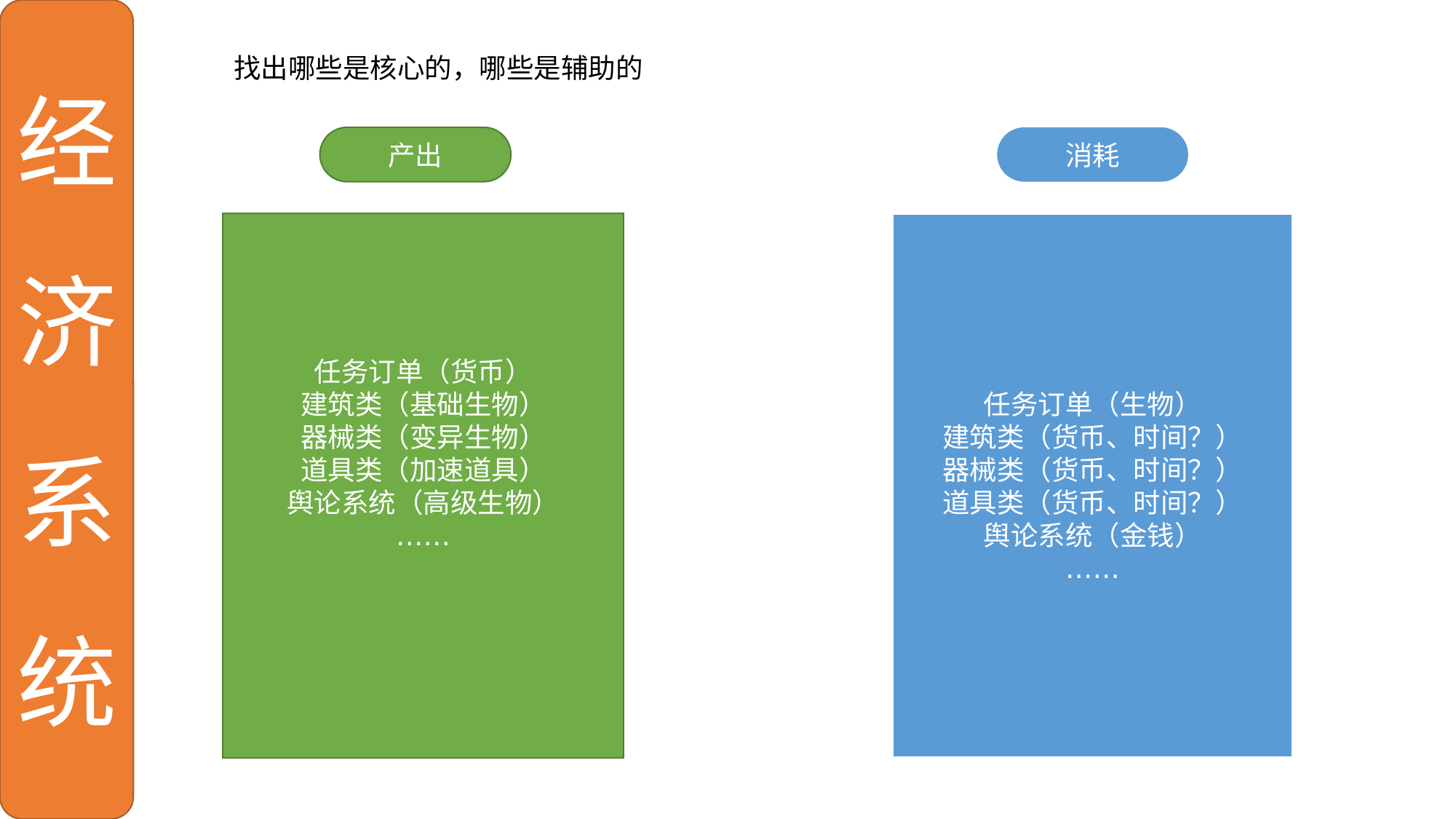

经济系统

找出哪些是核心的，哪些是辅助的
产出
消耗
任务订单（货币）
建筑类（基础生物）
器械类（变异生物）
道具类（加速道具）
舆论系统（高级生物）
……

任务订单（生物）
建筑类（货币、时间？）
器械类（货币、时间？）
道具类（货币、时间？）
舆论系统（金钱）
……